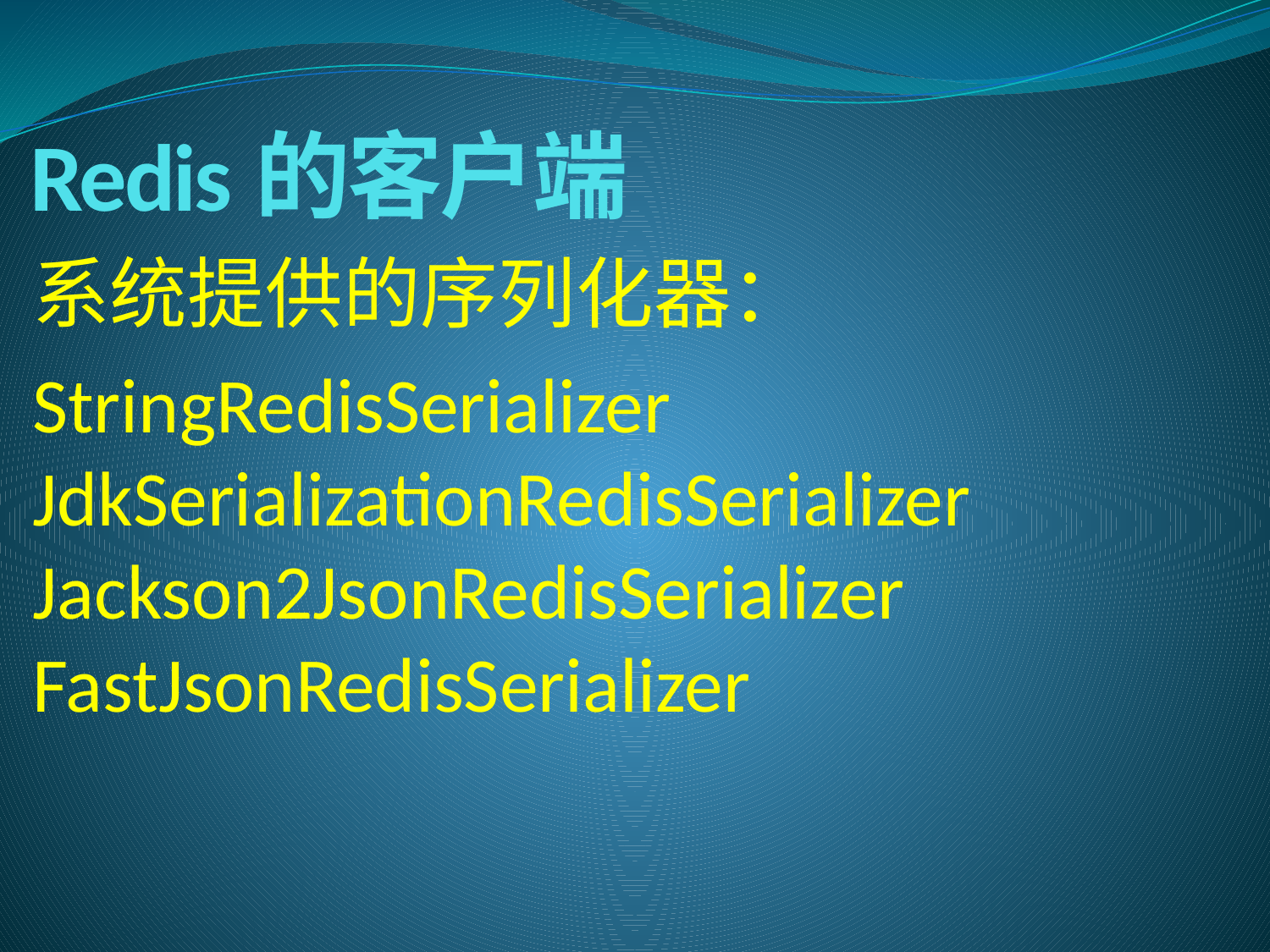

# Redis的客户端
系统提供的序列化器：
StringRedisSerializer
JdkSerializationRedisSerializer
Jackson2JsonRedisSerializer
FastJsonRedisSerializer